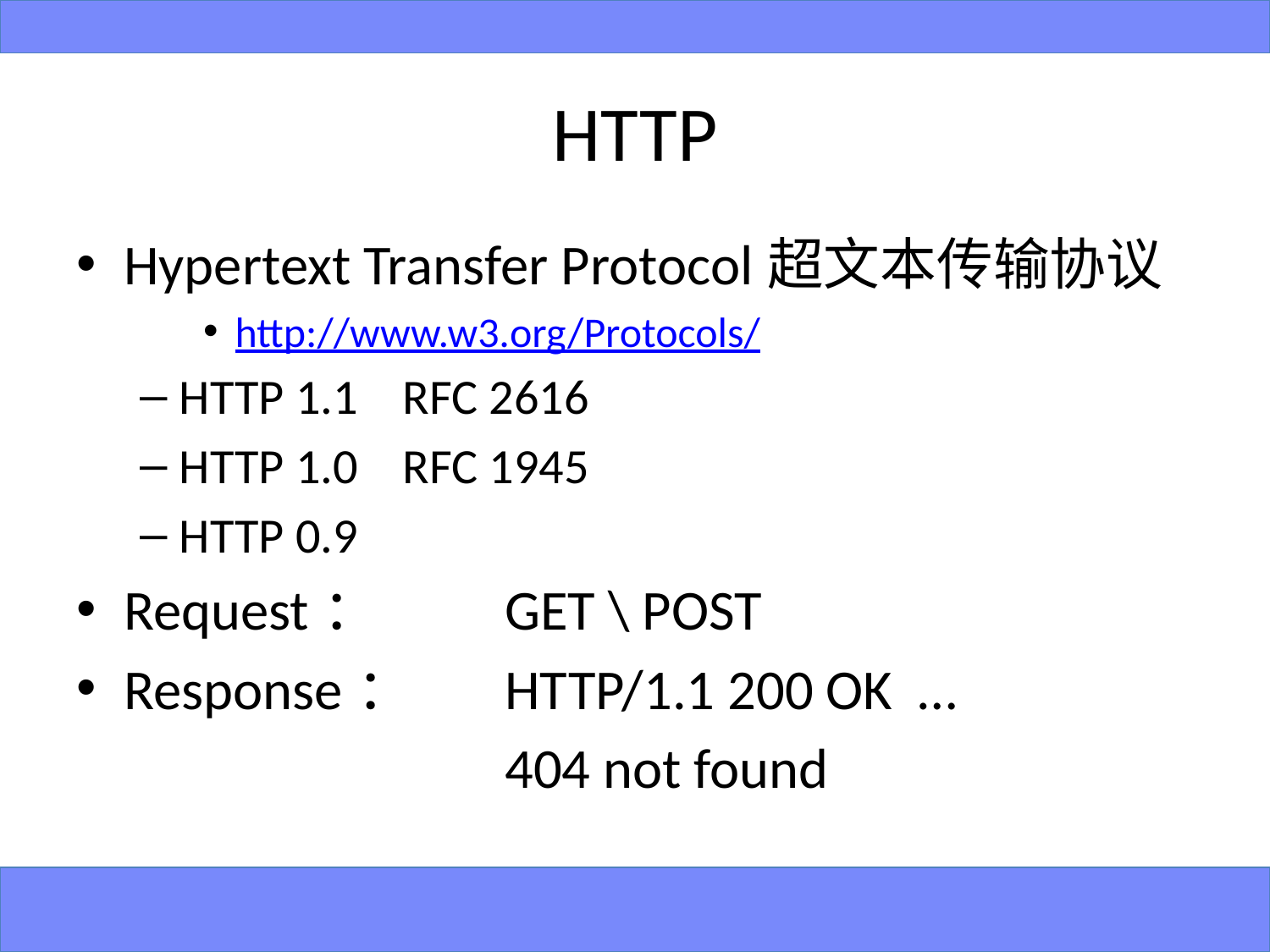

# HTTP
Hypertext Transfer Protocol超文本传输协议
http://www.w3.org/Protocols/
HTTP 1.1    RFC 2616
HTTP 1.0    RFC 1945
HTTP 0.9
Request：	GET \ POST
Response：	HTTP/1.1 200 OK  …
				404 not found